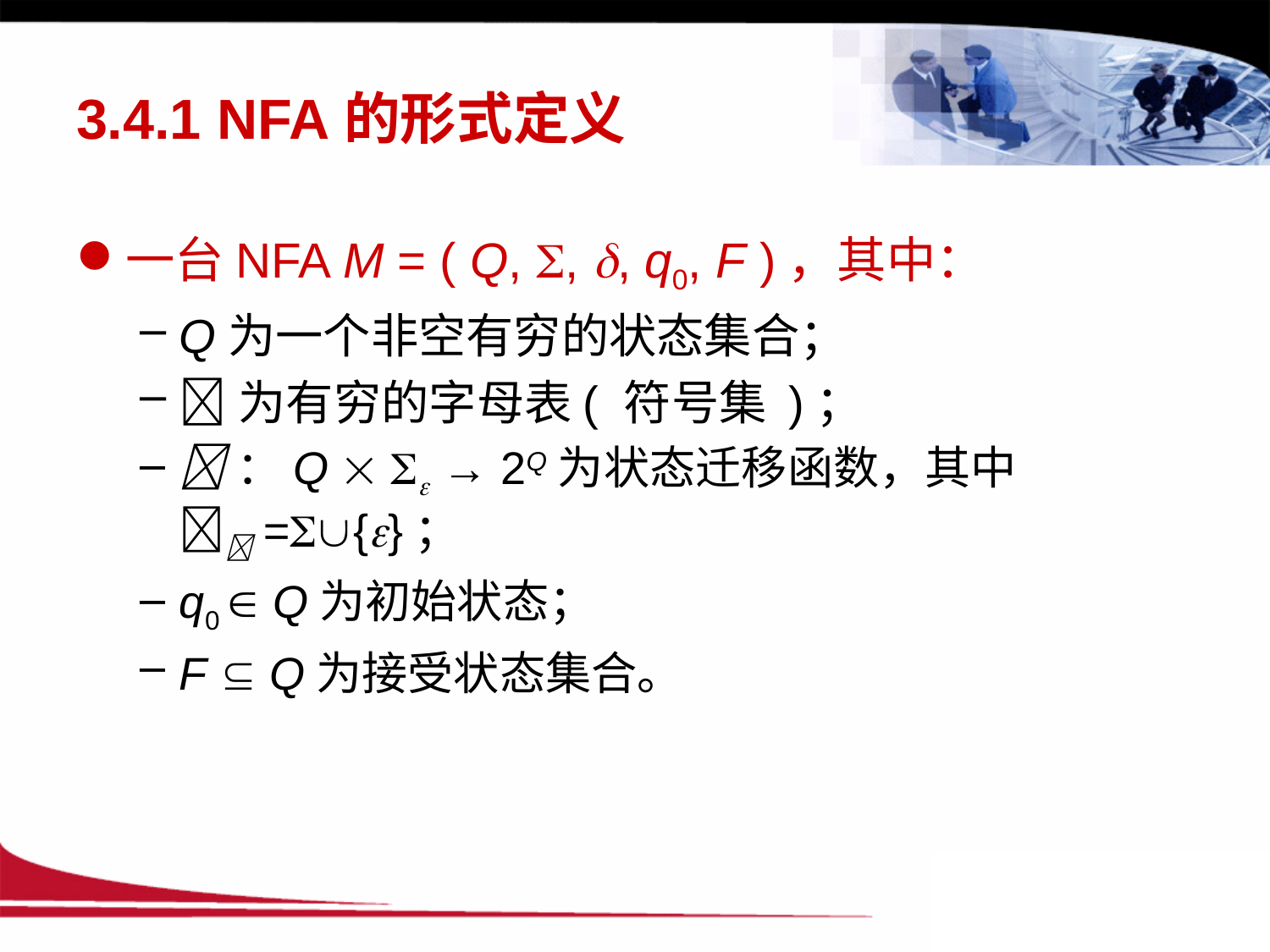

# 3.4.1 NFA的形式定义
一台NFA M = ( Q, Σ, δ, q0, F )，其中：
Q为一个非空有穷的状态集合；
Σ为有穷的字母表( 符号集 )；
δ：Q × Σε → 2Q为状态迁移函数，其中Σε=Σ∪{ε}；
q0 ∈ Q为初始状态；
F ⊆ Q为接受状态集合。